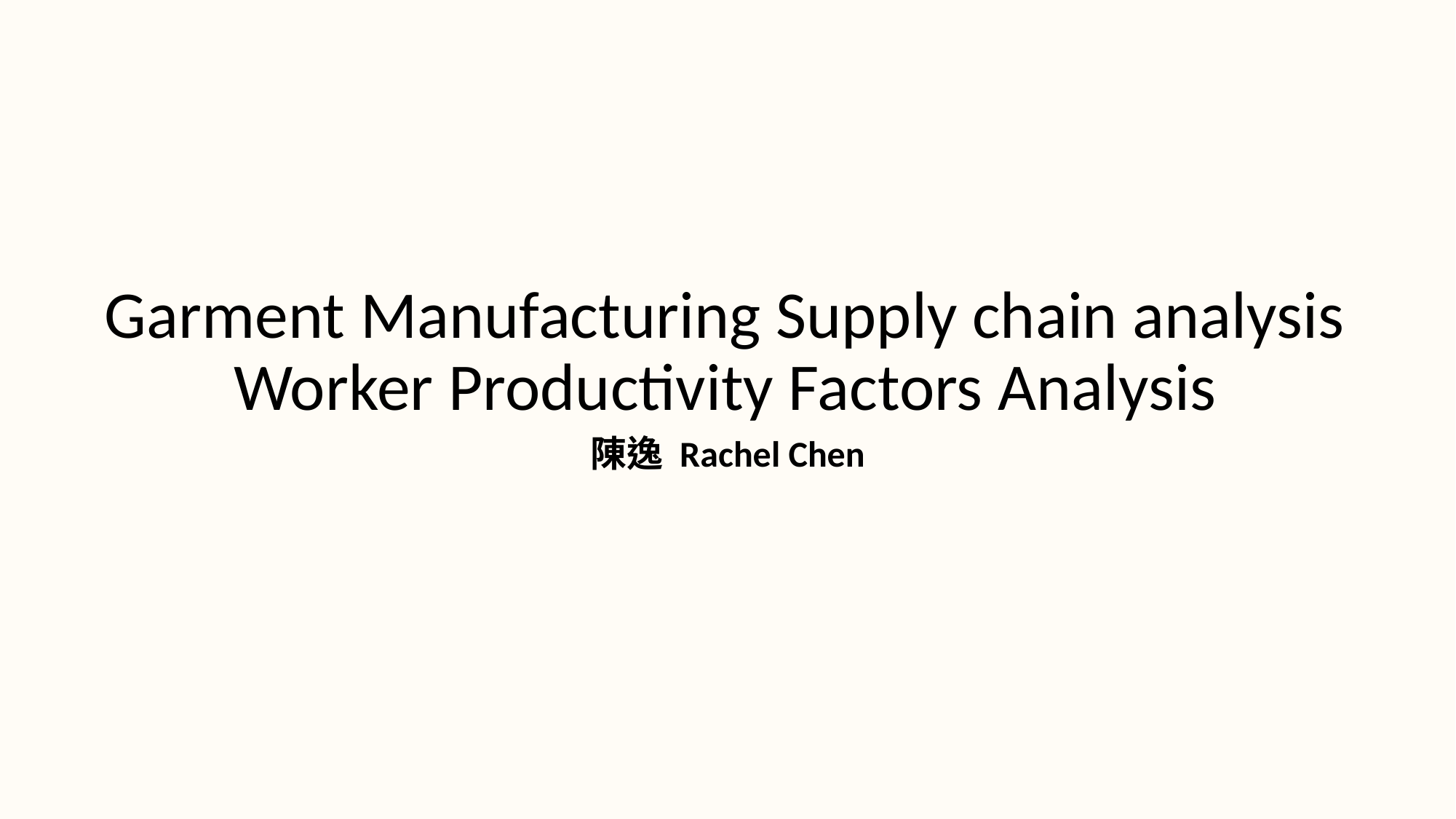

# Garment Manufacturing Supply chain analysis Worker Productivity Factors Analysis
陳逸 Rachel Chen